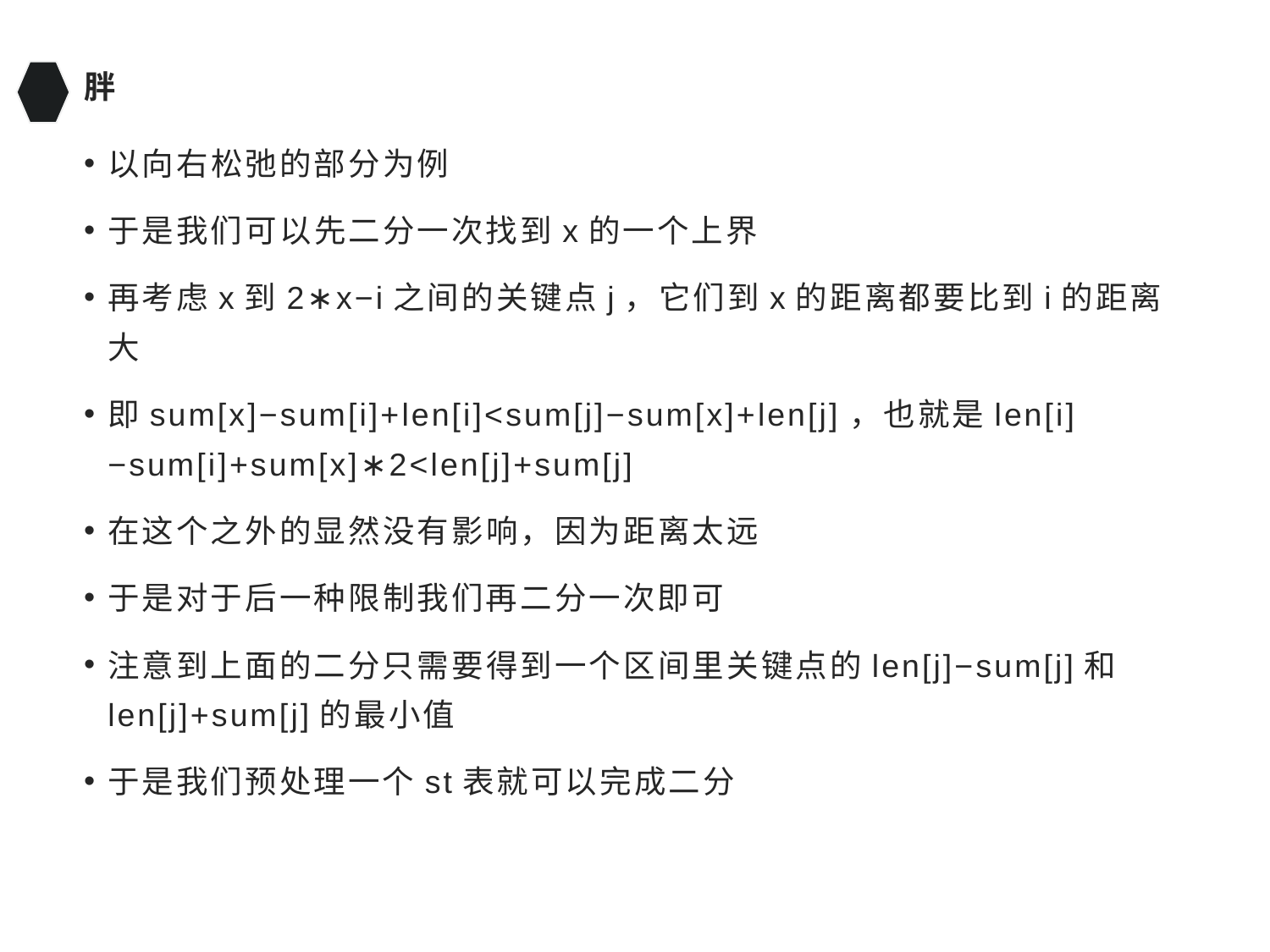

# 胖
以向右松弛的部分为例
于是我们可以先二分一次找到x的一个上界
再考虑x到2∗x−i之间的关键点j，它们到x的距离都要比到i的距离大
即sum[x]−sum[i]+len[i]<sum[j]−sum[x]+len[j]，也就是len[i]−sum[i]+sum[x]∗2<len[j]+sum[j]
在这个之外的显然没有影响，因为距离太远
于是对于后一种限制我们再二分一次即可
注意到上面的二分只需要得到一个区间里关键点的len[j]−sum[j]和len[j]+sum[j]的最小值
于是我们预处理一个st表就可以完成二分